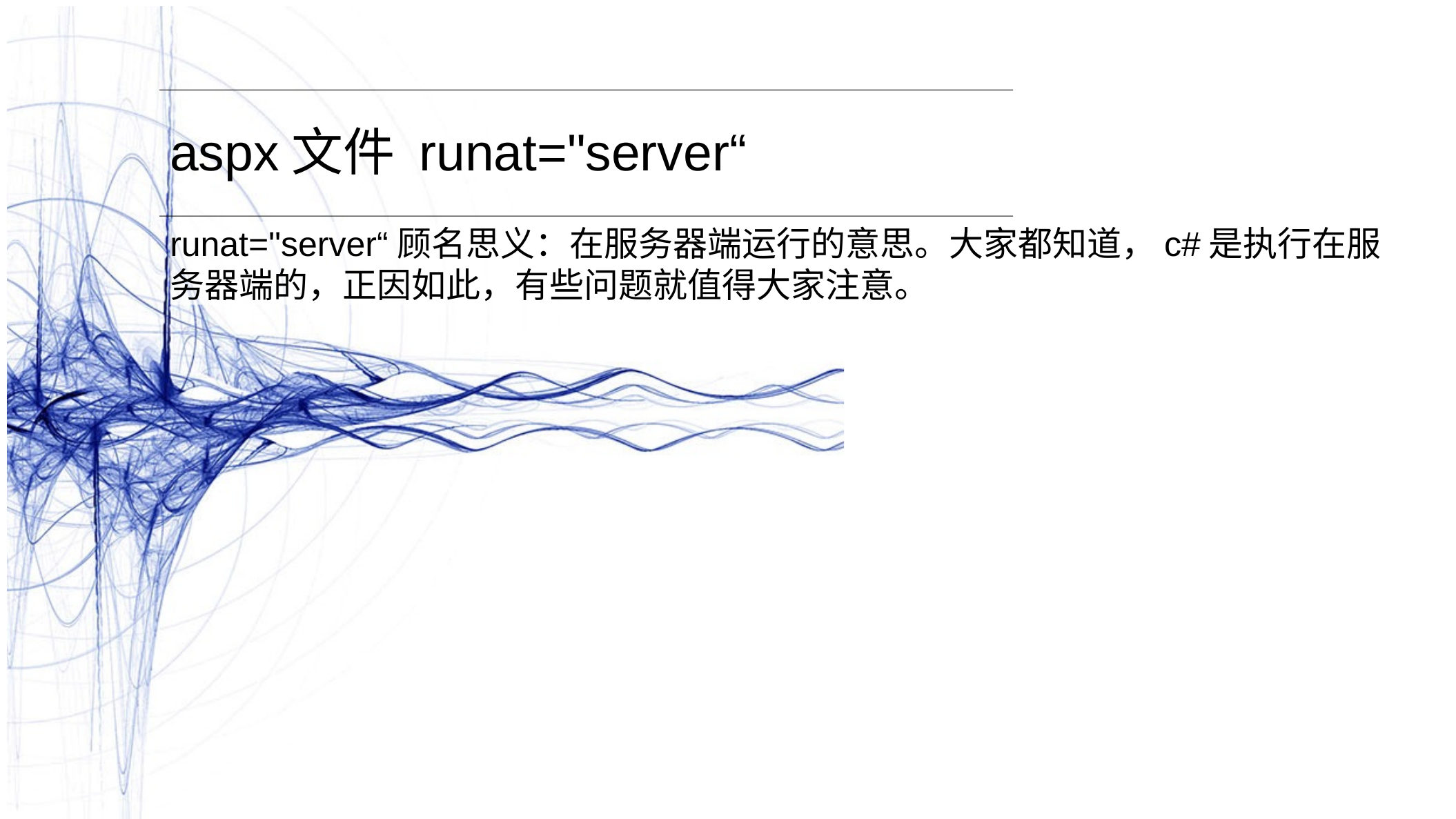

aspx文件 runat="server“

runat="server“顾名思义：在服务器端运行的意思。大家都知道，c#是执行在服务器端的，正因如此，有些问题就值得大家注意。